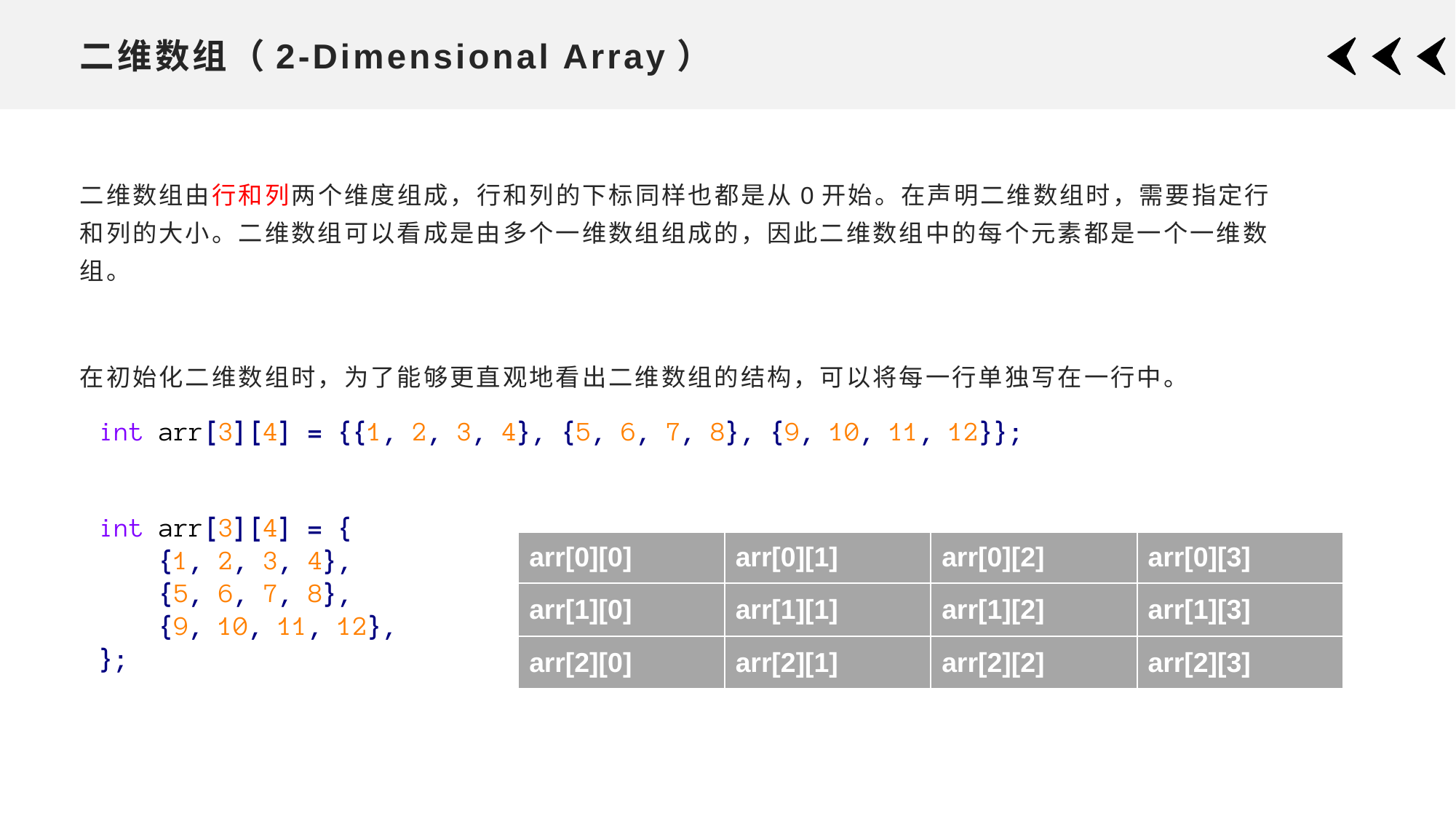

# 二维数组（2-Dimensional Array）
二维数组由行和列两个维度组成，行和列的下标同样也都是从0开始。在声明二维数组时，需要指定行和列的大小。二维数组可以看成是由多个一维数组组成的，因此二维数组中的每个元素都是一个一维数组。

在初始化二维数组时，为了能够更直观地看出二维数组的结构，可以将每一行单独写在一行中。
int arr[3][4] = {{1, 2, 3, 4}, {5, 6, 7, 8}, {9, 10, 11, 12}};
|  |  |  |  |
| --- | --- | --- | --- |
| arr[0][0] | arr[0][1] | arr[0][2] | arr[0][3] |
| arr[1][0] | arr[1][1] | arr[1][2] | arr[1][3] |
| arr[2][0] | arr[2][1] | arr[2][2] | arr[2][3] |
int arr[3][4] = {
    {1, 2, 3, 4},
    {5, 6, 7, 8},
    {9, 10, 11, 12},
};